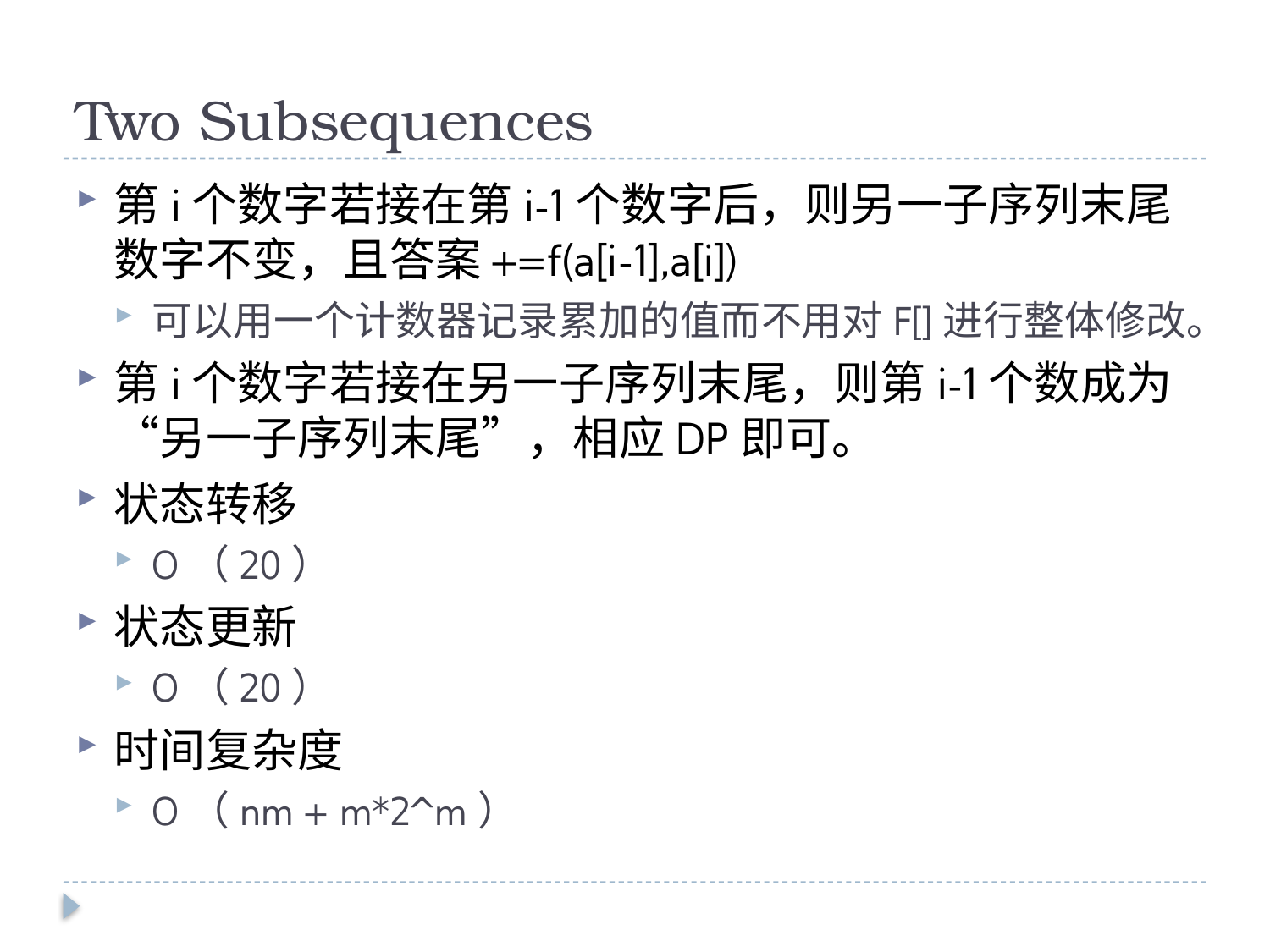

# Two Subsequences
第i个数字若接在第i-1个数字后，则另一子序列末尾数字不变，且答案+=f(a[i-1],a[i])
可以用一个计数器记录累加的值而不用对F[]进行整体修改。
第i个数字若接在另一子序列末尾，则第i-1个数成为“另一子序列末尾”，相应DP即可。
状态转移
O（20）
状态更新
O（20）
时间复杂度
O（nm + m*2^m）